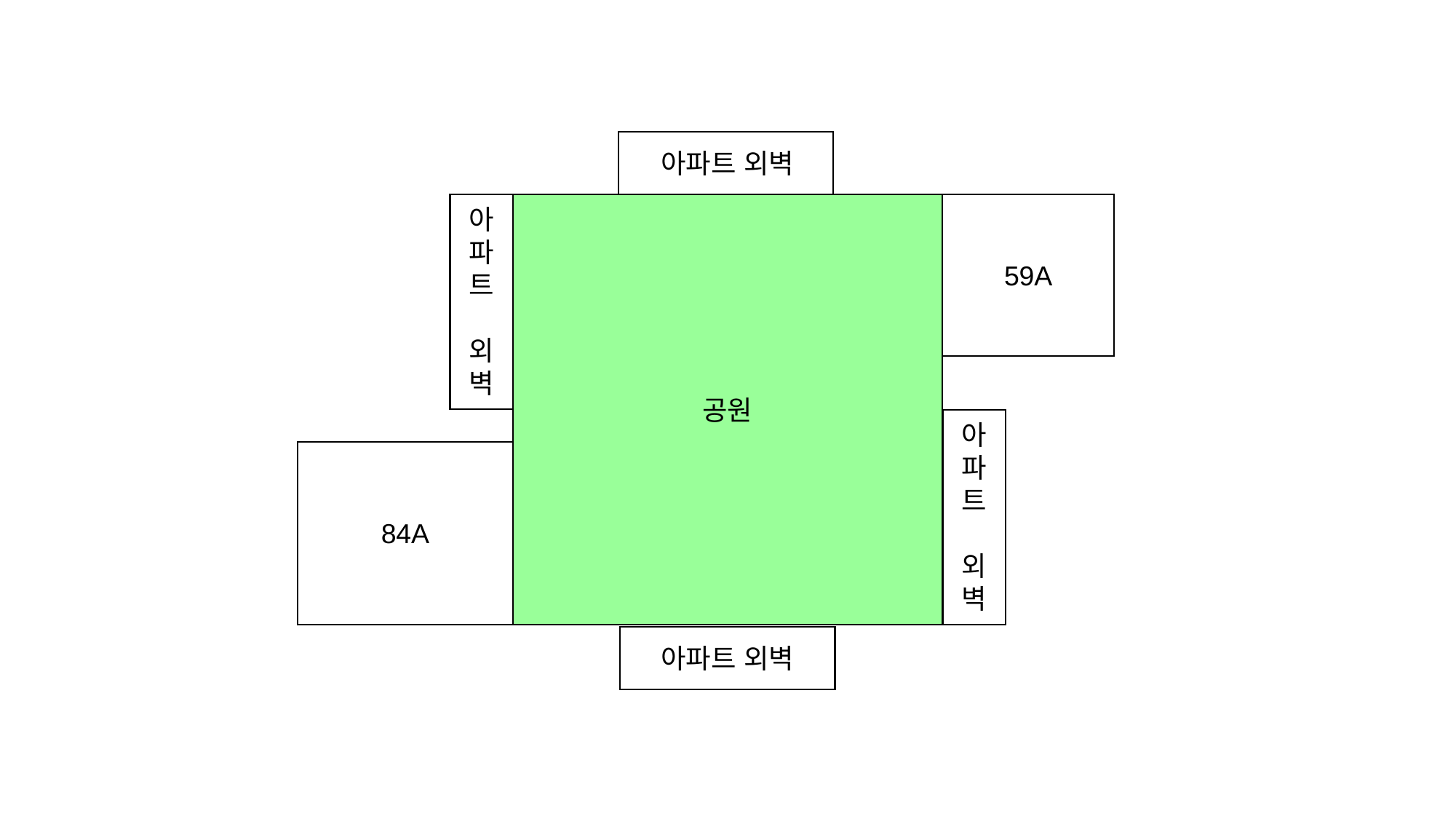

아파트 외벽

아파트
 외벽
59A

공원
아파트
 외벽

84A

아파트 외벽